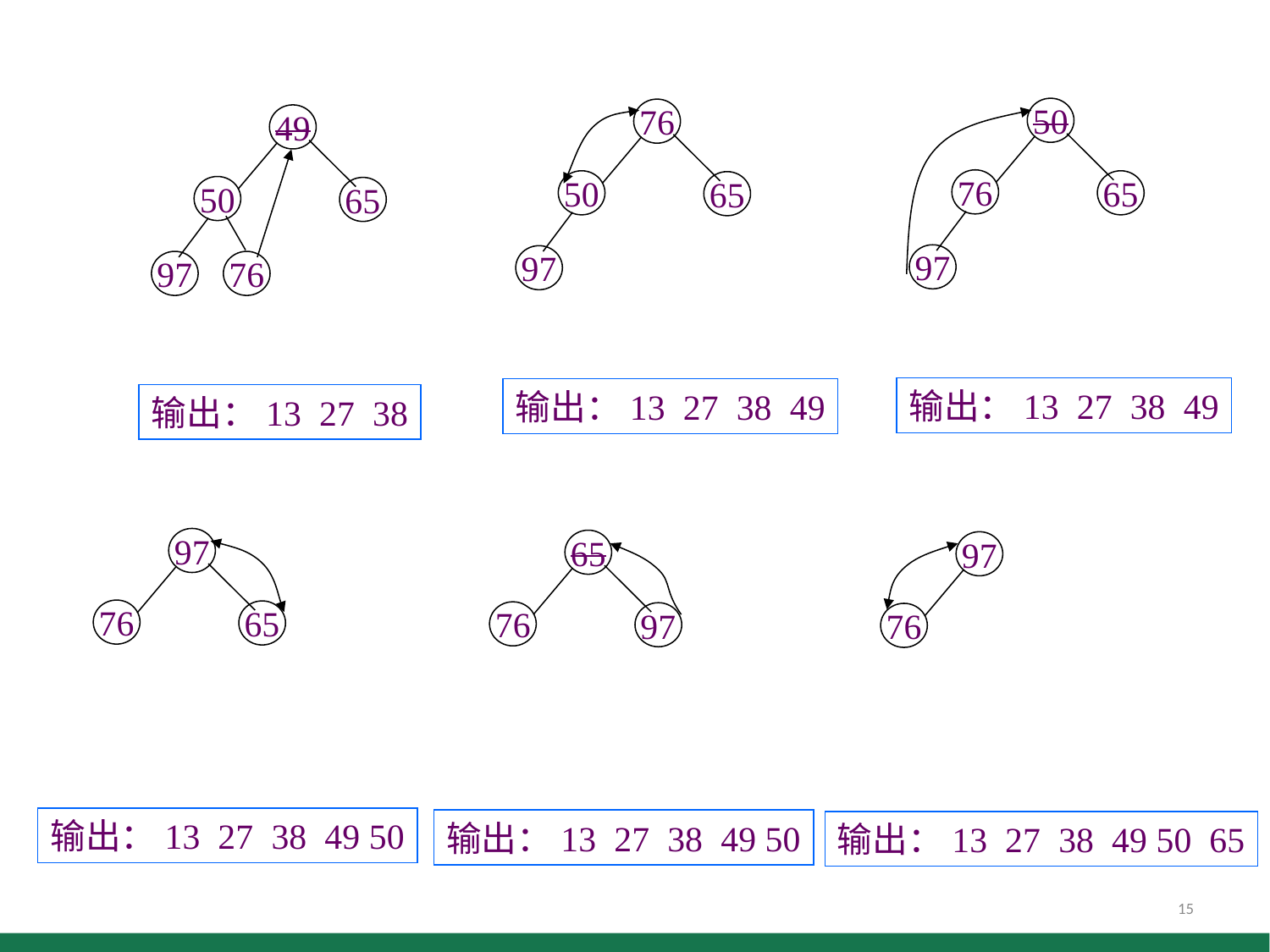

50

76
65

97
输出：13  27  38  49
76

50
65

97
输出：13  27  38  49
49

50
65

97
76
输出：13  27  38

97

76
65
输出：13  27  38  49 50
65

76
97
输出：13  27  38  49 50
97

76
输出：13  27  38  49 50  65

15